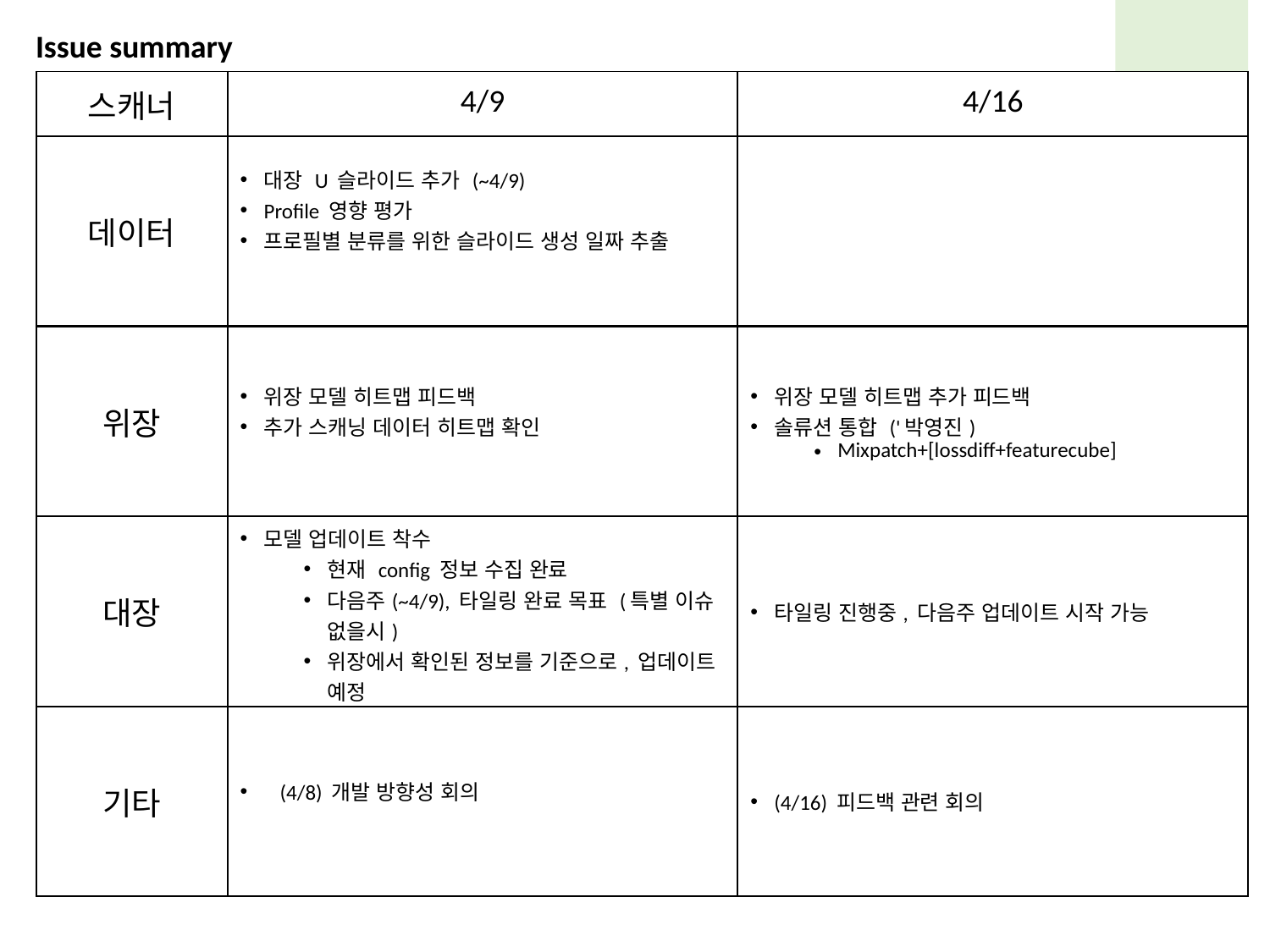

Issue summary
| 스캐너 | 4/9 | 4/16 |
| --- | --- | --- |
| 데이터 | 대장 U 슬라이드 추가 (~4/9) Profile 영향 평가 프로필별 분류를 위한 슬라이드 생성 일짜 추출 |  |
|  |  |  |
| 위장 | 위장 모델 히트맵 피드백 추가 스캐닝 데이터 히트맵 확인 | 위장 모델 히트맵 추가 피드백 솔류션 통합 ('박영진) Mixpatch+[lossdiff+featurecube] |
| --- | --- | --- |
| 대장 | 모델 업데이트 착수 현재 config 정보 수집 완료 다음주(~4/9), 타일링 완료 목표 (특별 이슈 없을시) 위장에서 확인된 정보를 기준으로, 업데이트 예정 | 타일링 진행중, 다음주 업데이트 시작 가능 |
| 기타 | (4/8) 개발 방향성 회의 | (4/16) 피드백 관련 회의 |